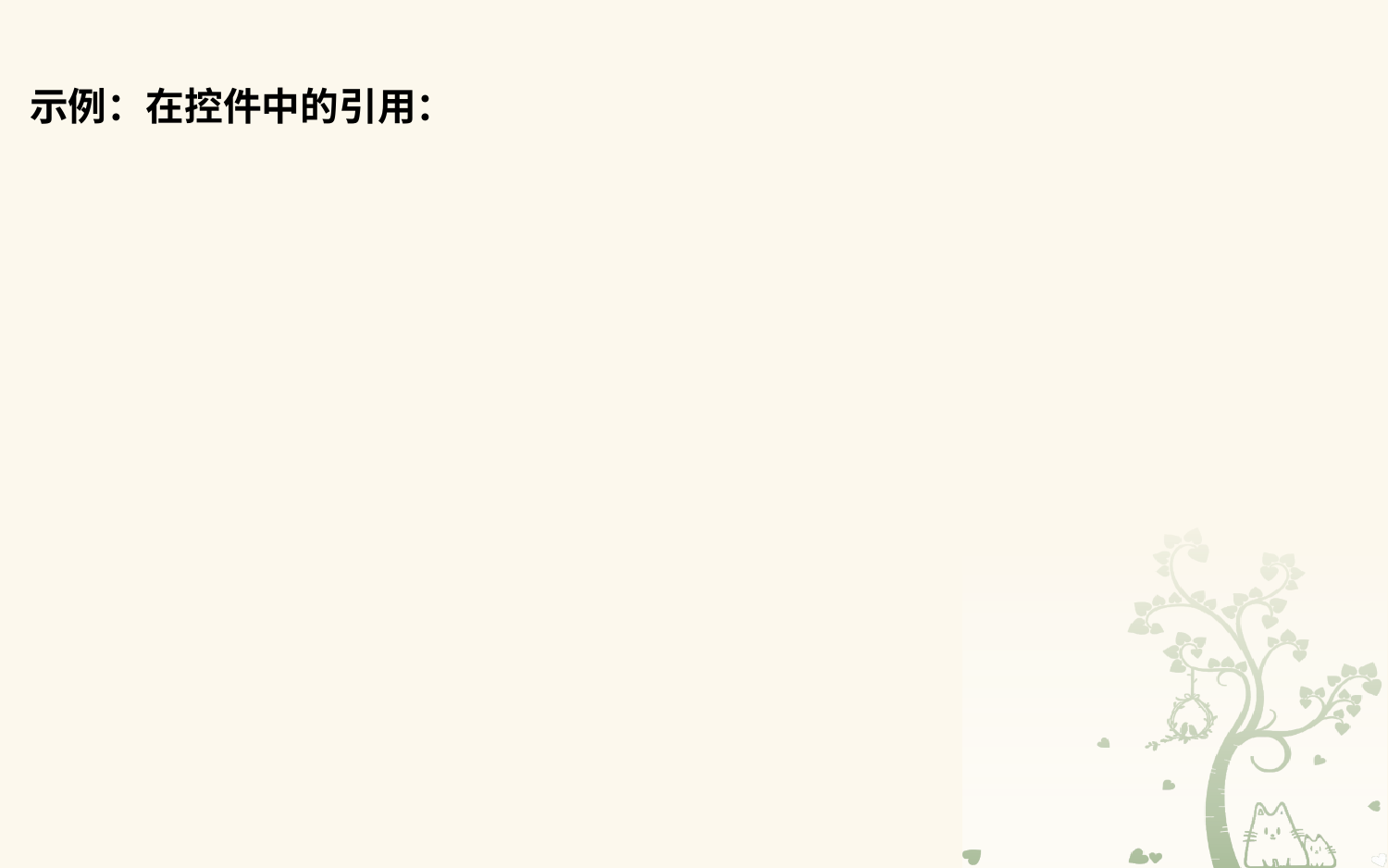

示例：在控件中的引用：
<Button
    android:id="@+id/btn_default"
    android:layout_width="match_parent"
    android:layout_height="wrap_content"
    android:layout_margin="8dp"
    android:background="@drawable/bg_btn_selector"
    android:text="默认按钮"
    android:textColor="@color/text_btn_selector" />